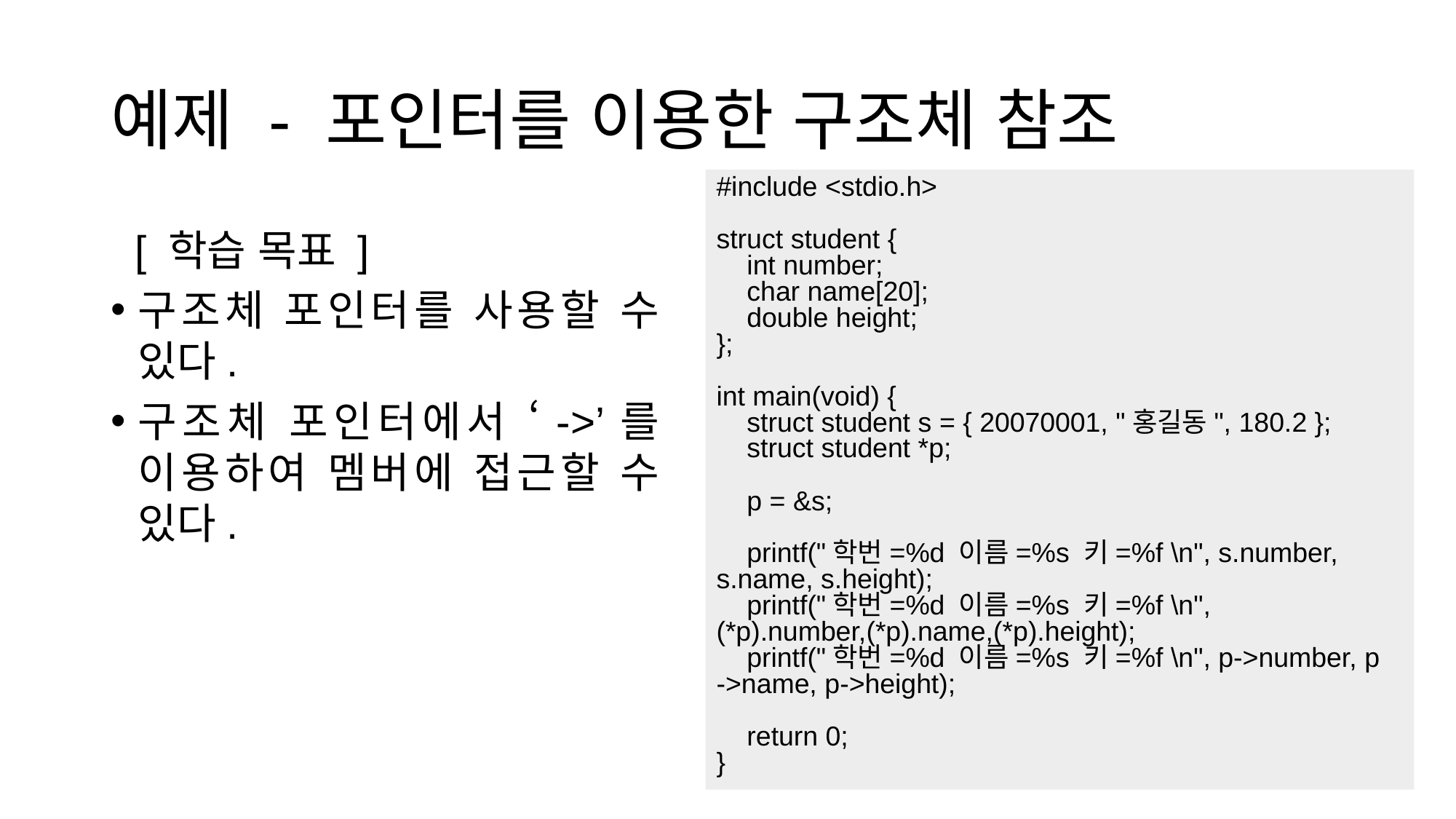

# 예제 - 포인터를 이용한 구조체 참조
#include <stdio.h>

struct student {
    int number;
    char name[20];
    double height;
};

int main(void) {
    struct student s = { 20070001, "홍길동", 180.2 };
    struct student *p;

    p = &s;

    printf("학번=%d 이름=%s 키=%f \n", s.number,
s.name, s.height);
    printf("학번=%d 이름=%s 키=%f \n",
(*p).number,(*p).name,(*p).height);
    printf("학번=%d 이름=%s 키=%f \n", p->number, p
->name, p->height);

    return 0;
}

  [ 학습 목표 ]
구조체 포인터를 사용할 수 있다.
구조체 포인터에서 ‘->’를 이용하여 멤버에 접근할 수 있다.